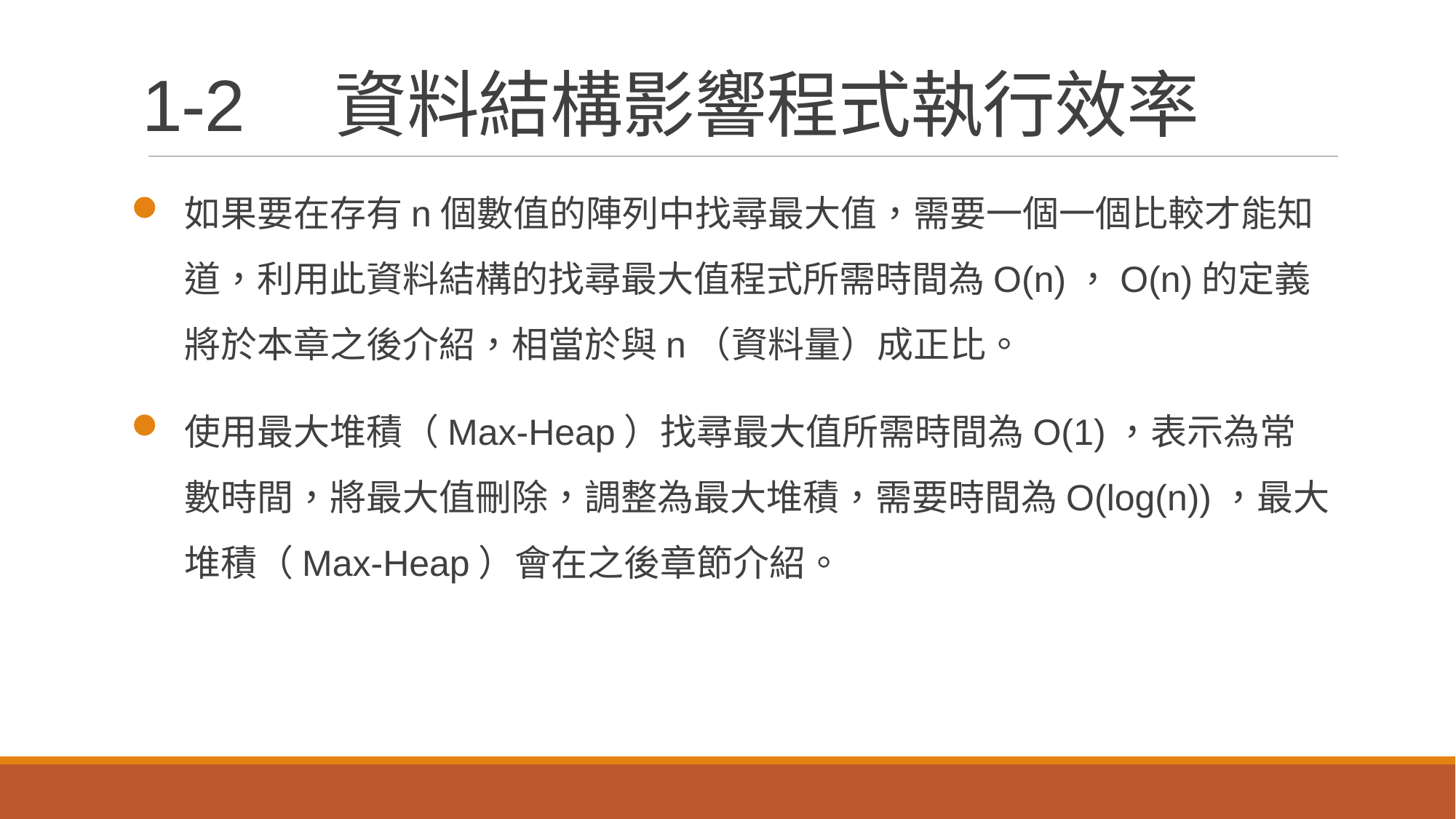

# 1-2　資料結構影響程式執行效率
如果要在存有n個數值的陣列中找尋最大值，需要一個一個比較才能知道，利用此資料結構的找尋最大值程式所需時間為O(n)，O(n)的定義將於本章之後介紹，相當於與n（資料量）成正比。
使用最大堆積（Max-Heap）找尋最大值所需時間為O(1)，表示為常數時間，將最大值刪除，調整為最大堆積，需要時間為O(log(n))，最大堆積（Max-Heap）會在之後章節介紹。